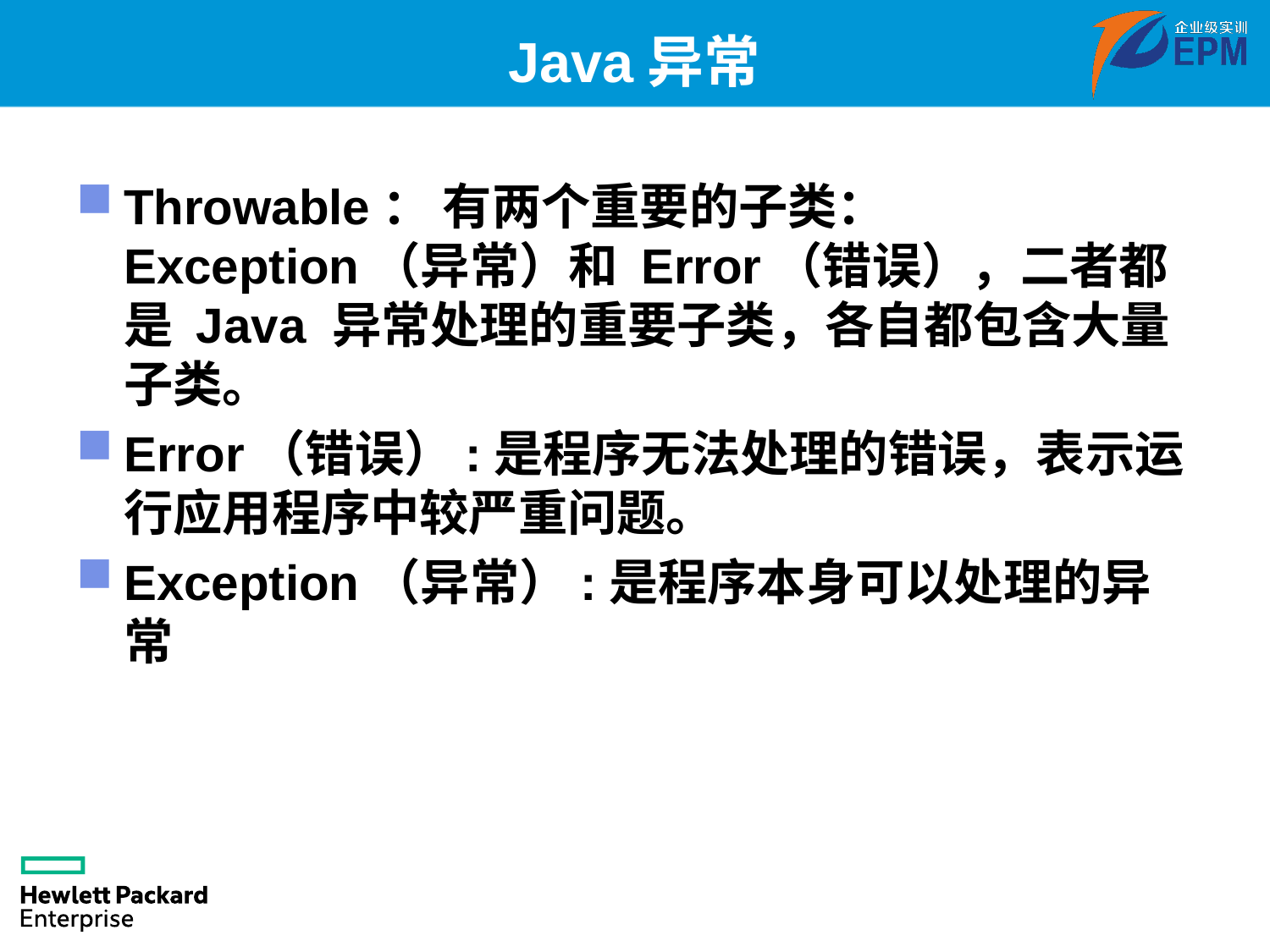

# Java异常
Throwable： 有两个重要的子类：Exception（异常）和 Error（错误），二者都是 Java 异常处理的重要子类，各自都包含大量子类。
Error（错误）:是程序无法处理的错误，表示运行应用程序中较严重问题。
Exception（异常）:是程序本身可以处理的异常